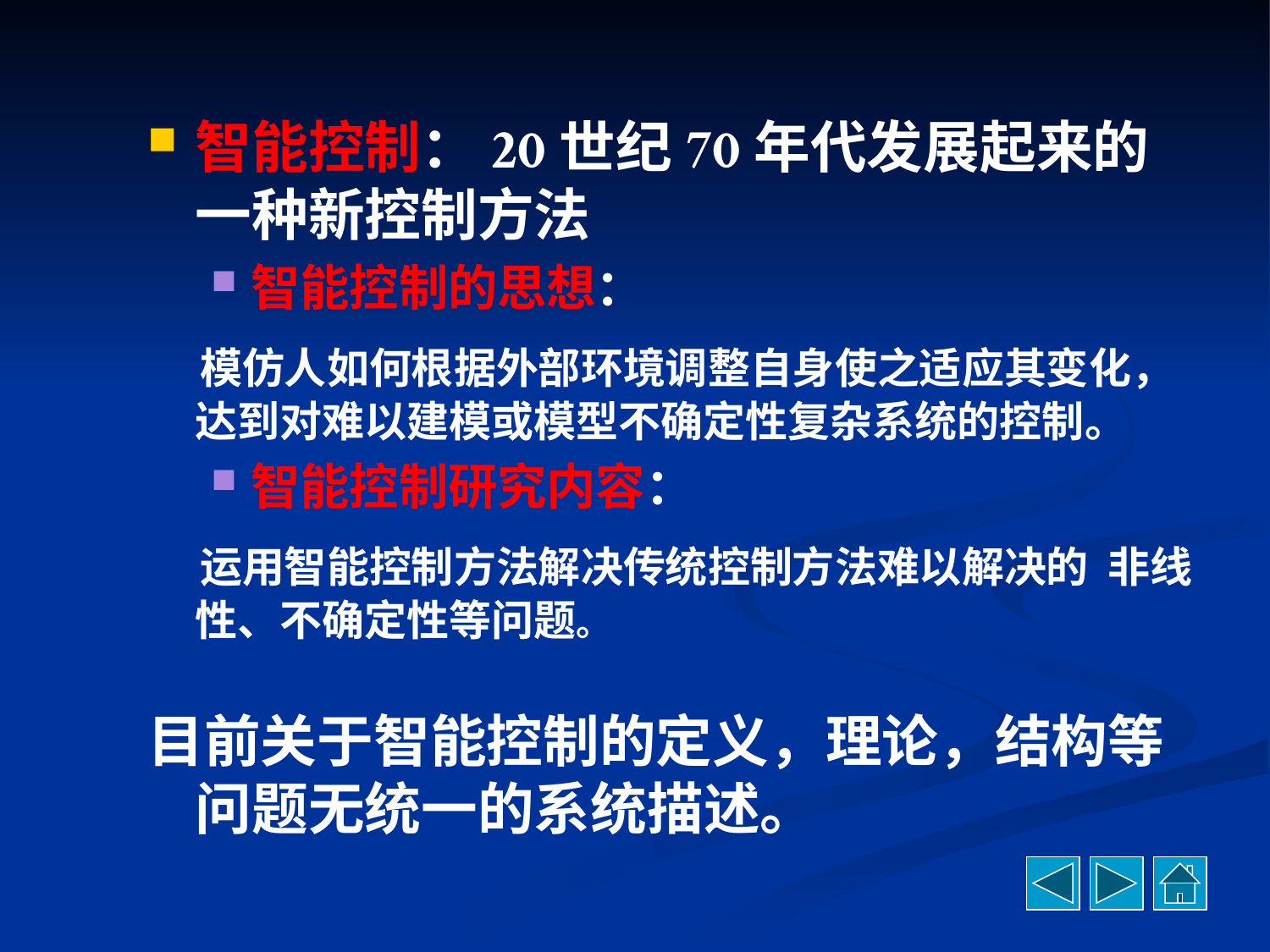

智能控制：20世纪70年代发展起来的一种新控制方法
智能控制的思想：
   模仿人如何根据外部环境调整自身使之适应其变化，达到对难以建模或模型不确定性复杂系统的控制。
智能控制研究内容：
   运用智能控制方法解决传统控制方法难以解决的  非线性、不确定性等问题。

目前关于智能控制的定义，理论，结构等问题无统一的系统描述。